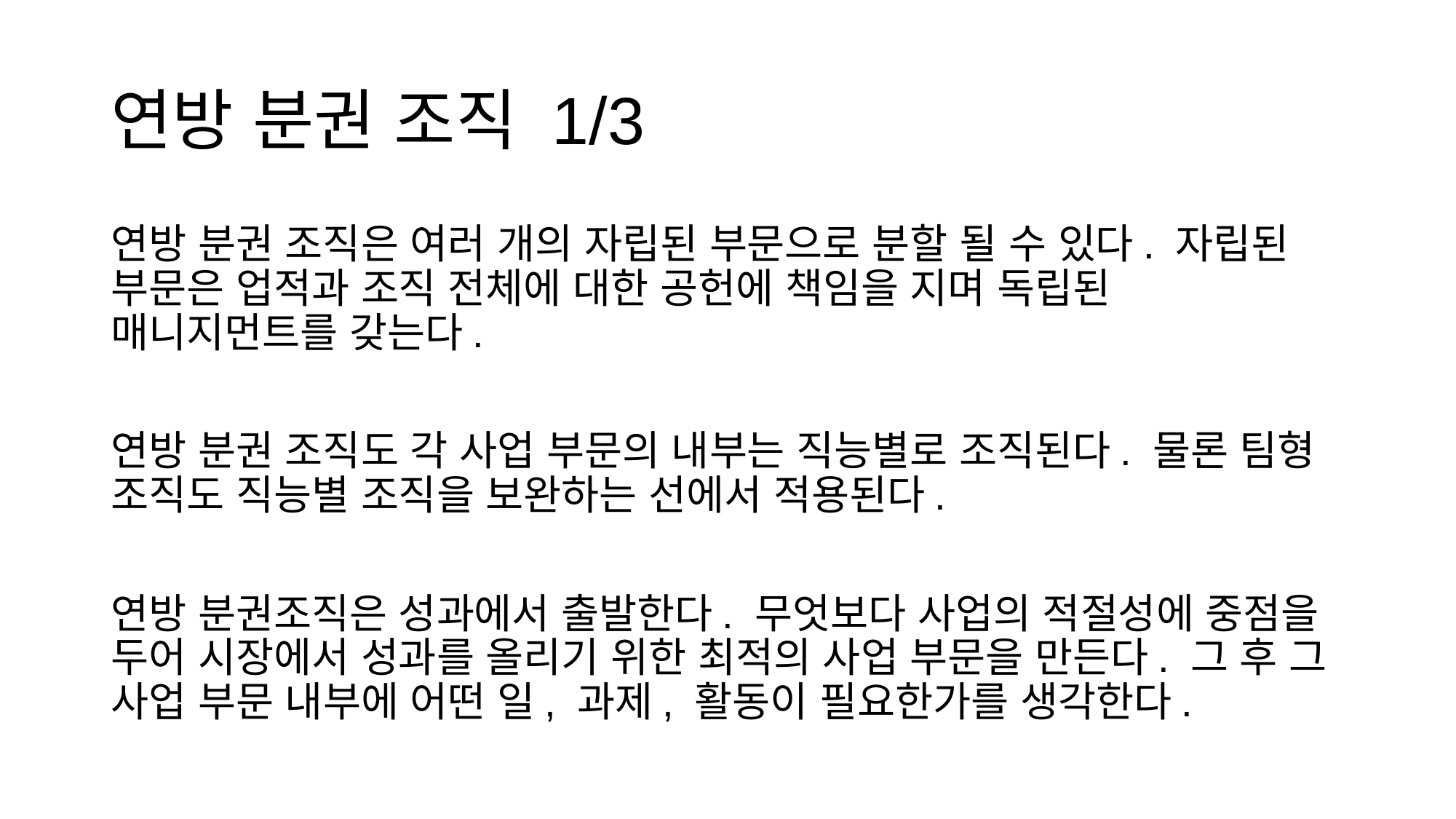

# 연방 분권 조직 1/3
연방 분권 조직은 여러 개의 자립된 부문으로 분할 될 수 있다. 자립된 부문은 업적과 조직 전체에 대한 공헌에 책임을 지며 독립된 매니지먼트를 갖는다.

연방 분권 조직도 각 사업 부문의 내부는 직능별로 조직된다. 물론 팀형 조직도 직능별 조직을 보완하는 선에서 적용된다.

연방 분권조직은 성과에서 출발한다. 무엇보다 사업의 적절성에 중점을 두어 시장에서 성과를 올리기 위한 최적의 사업 부문을 만든다. 그 후 그 사업 부문 내부에 어떤 일, 과제, 활동이 필요한가를 생각한다.